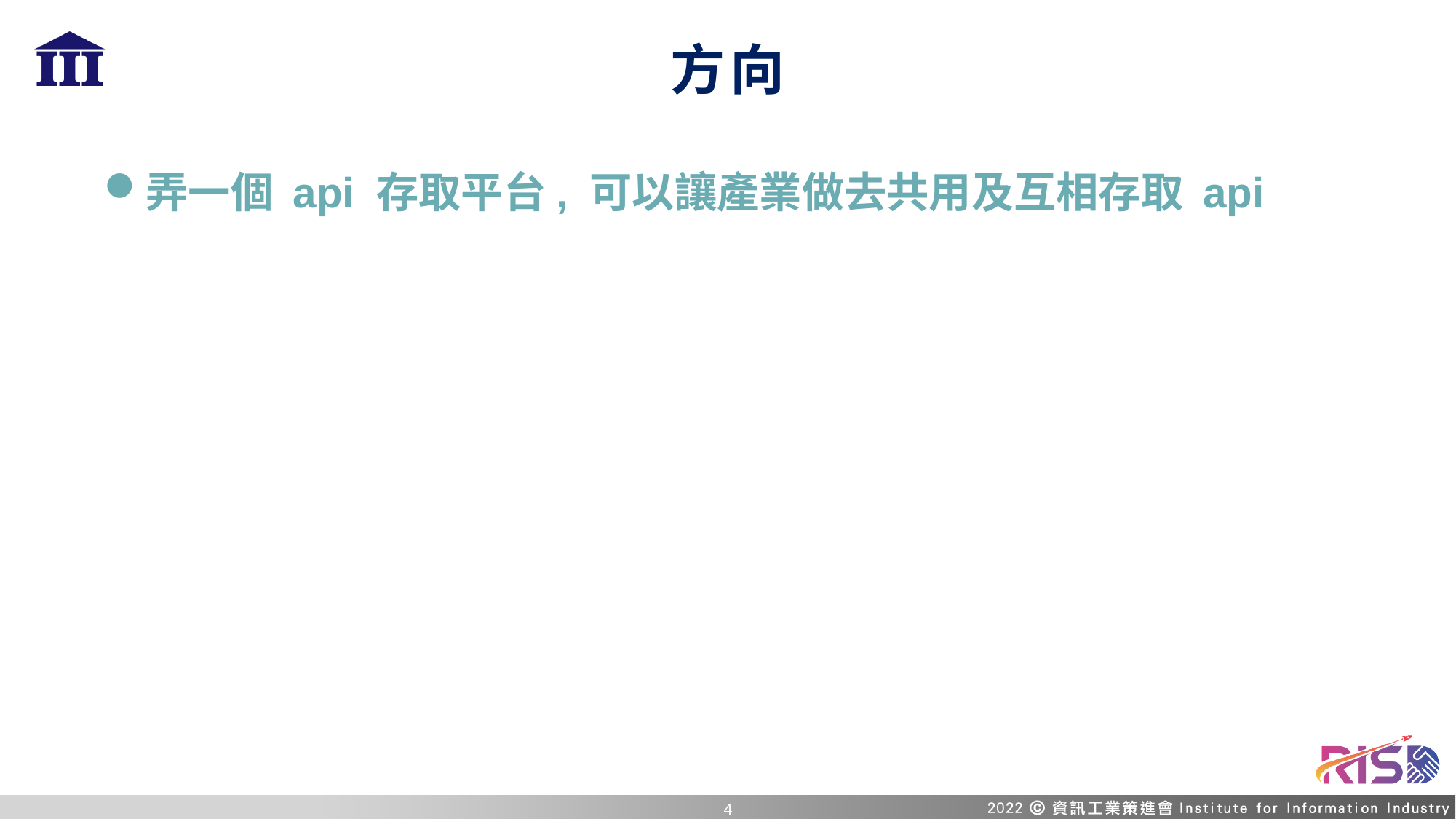

# 方向
弄一個 api 存取平台, 可以讓產業做去共用及互相存取 api
4